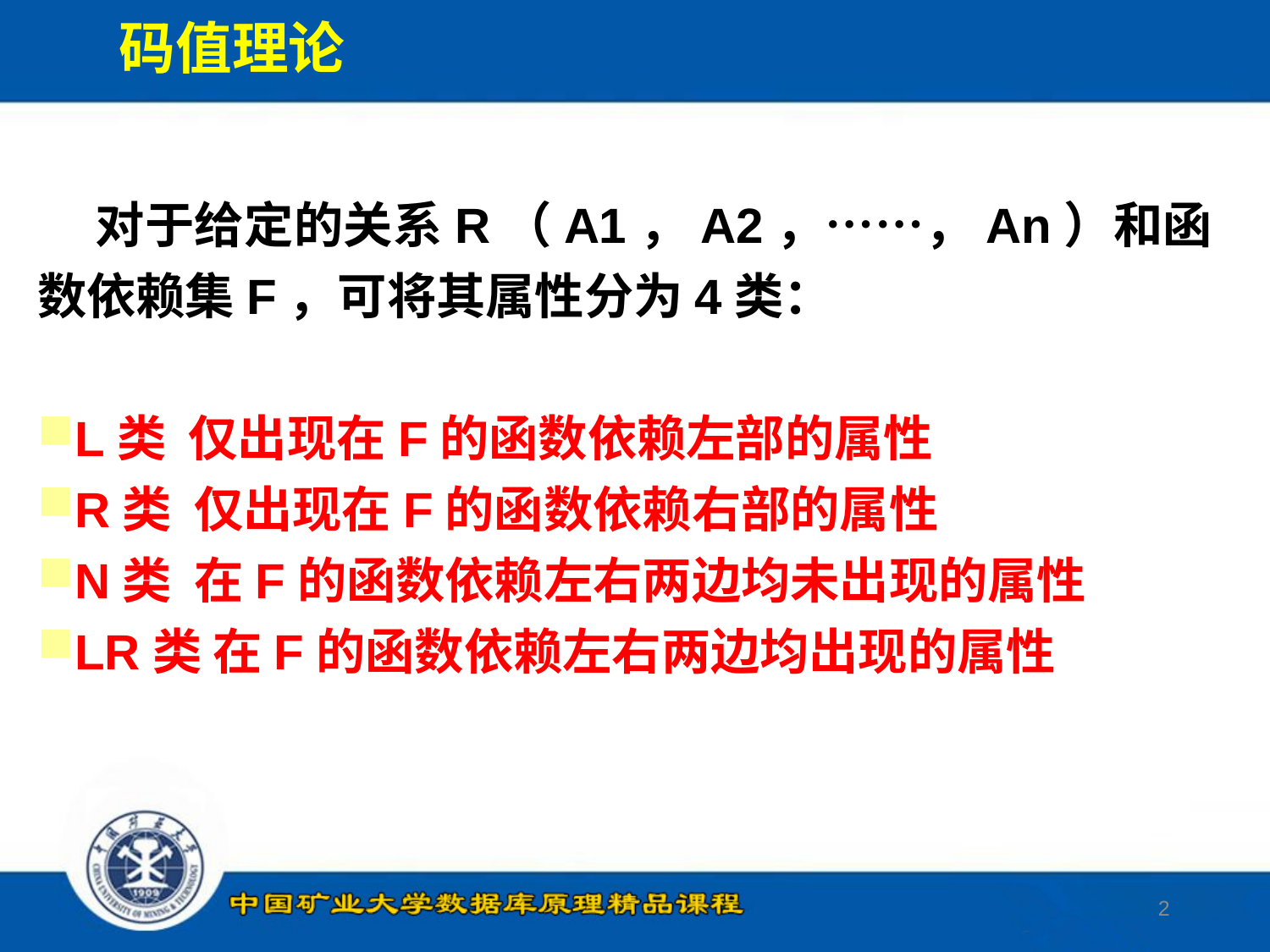

码值理论
    对于给定的关系R（A1，A2，……，An）和函数依赖集F，可将其属性分为4类：

L类  仅出现在F的函数依赖左部的属性
R类  仅出现在F的函数依赖右部的属性
N类  在F的函数依赖左右两边均未出现的属性
LR类 在F的函数依赖左右两边均出现的属性
2